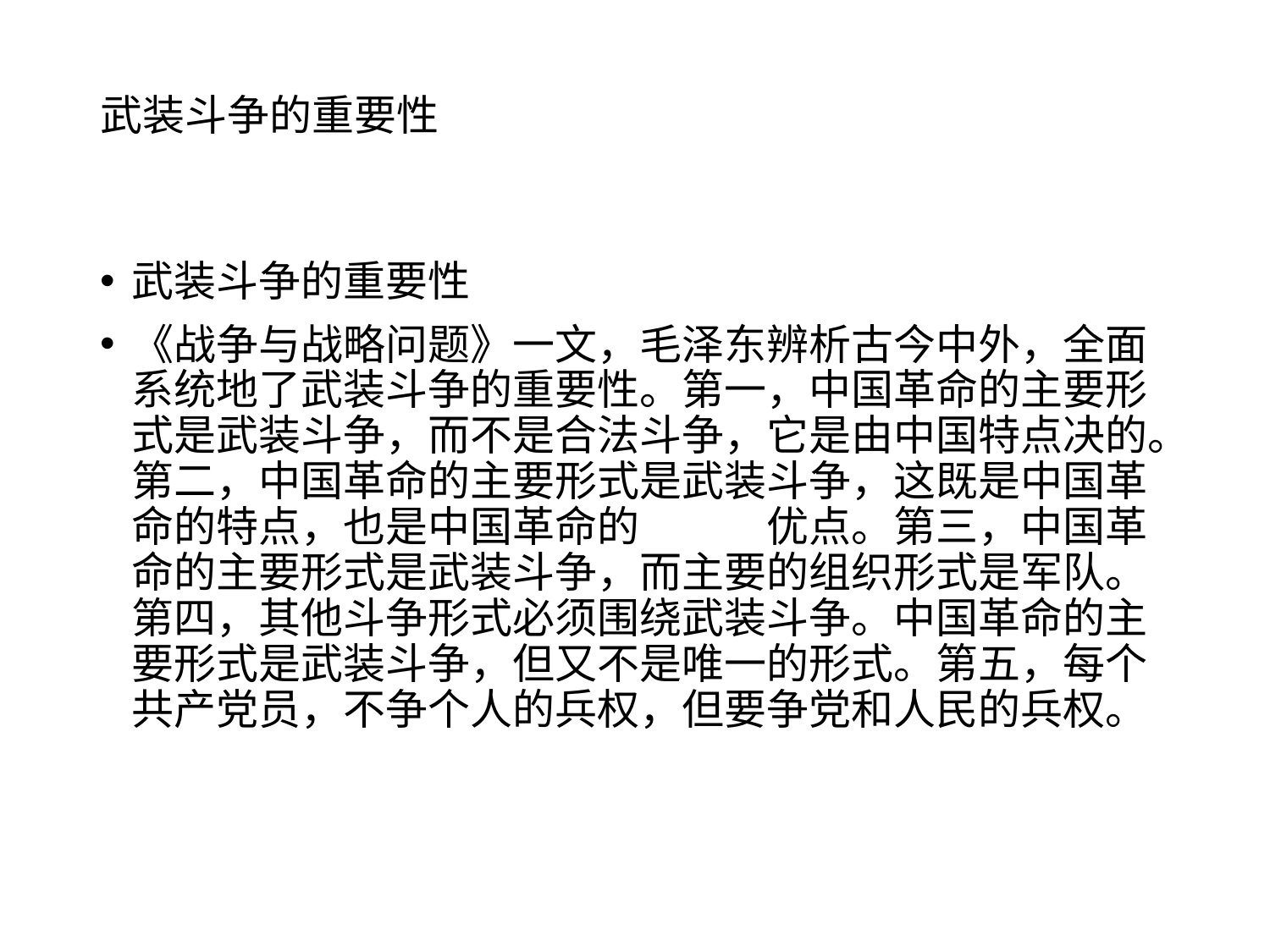

# 武装斗争的重要性
武装斗争的重要性
《战争与战略问题》一文，毛泽东辨析古今中外，全面系统地了武装斗争的重要性。第一，中国革命的主要形式是武装斗争，而不是合法斗争，它是由中国特点决的。第二，中国革命的主要形式是武装斗争，这既是中国革命的特点，也是中国革命的	优点。第三，中国革命的主要形式是武装斗争，而主要的组织形式是军队。第四，其他斗争形式必须围绕武装斗争。中国革命的主要形式是武装斗争，但又不是唯一的形式。第五，每个共产党员，不争个人的兵权，但要争党和人民的兵权。